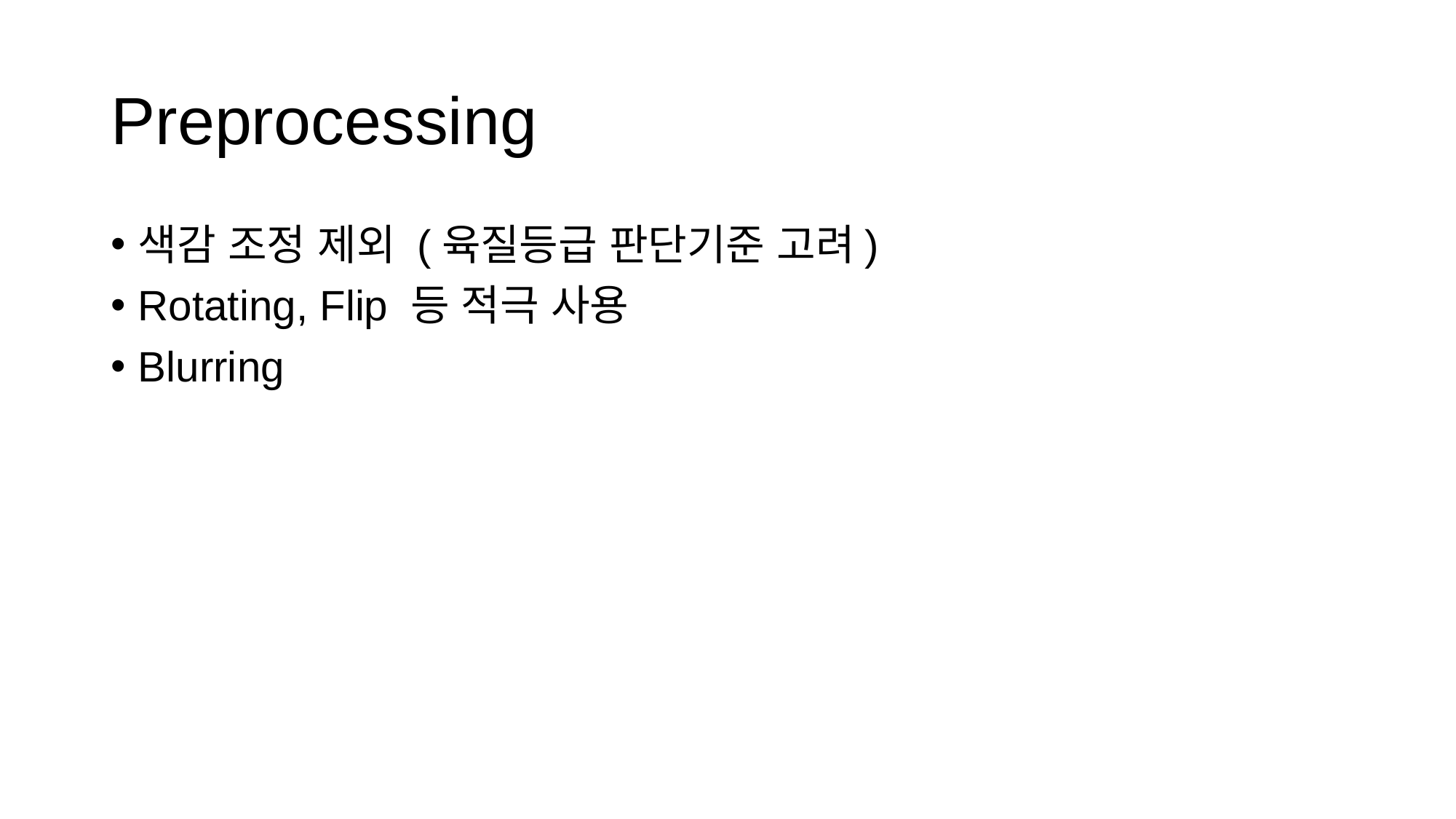

# Preprocessing
색감 조정 제외 (육질등급 판단기준 고려)
Rotating, Flip 등 적극 사용
Blurring